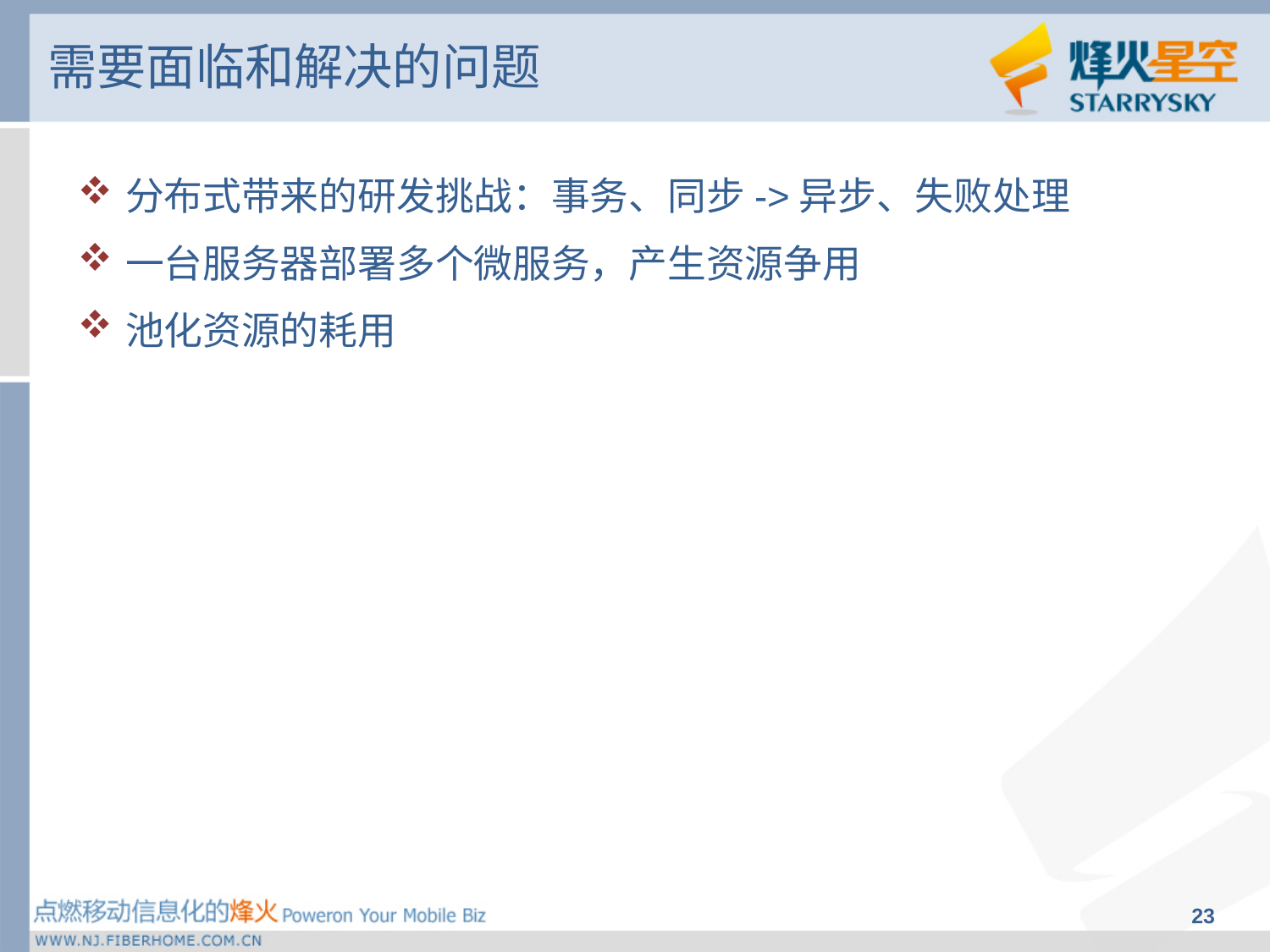

# 需要面临和解决的问题
分布式带来的研发挑战：事务、同步->异步、失败处理
一台服务器部署多个微服务，产生资源争用
池化资源的耗用